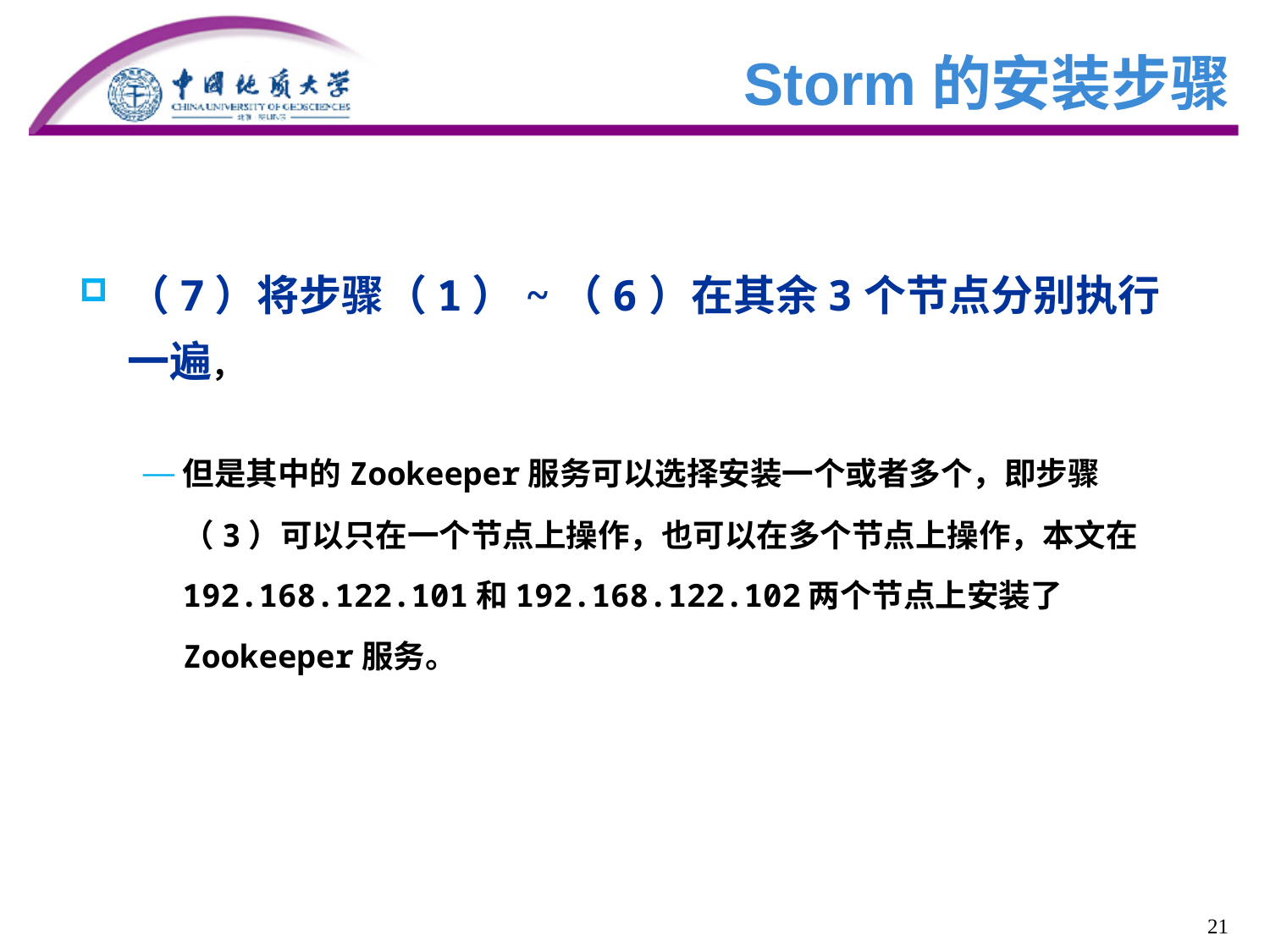

# Storm的安装步骤
（7）将步骤（1）~（6）在其余3个节点分别执行一遍，
但是其中的Zookeeper服务可以选择安装一个或者多个，即步骤（3）可以只在一个节点上操作，也可以在多个节点上操作，本文在192.168.122.101和192.168.122.102两个节点上安装了Zookeeper服务。